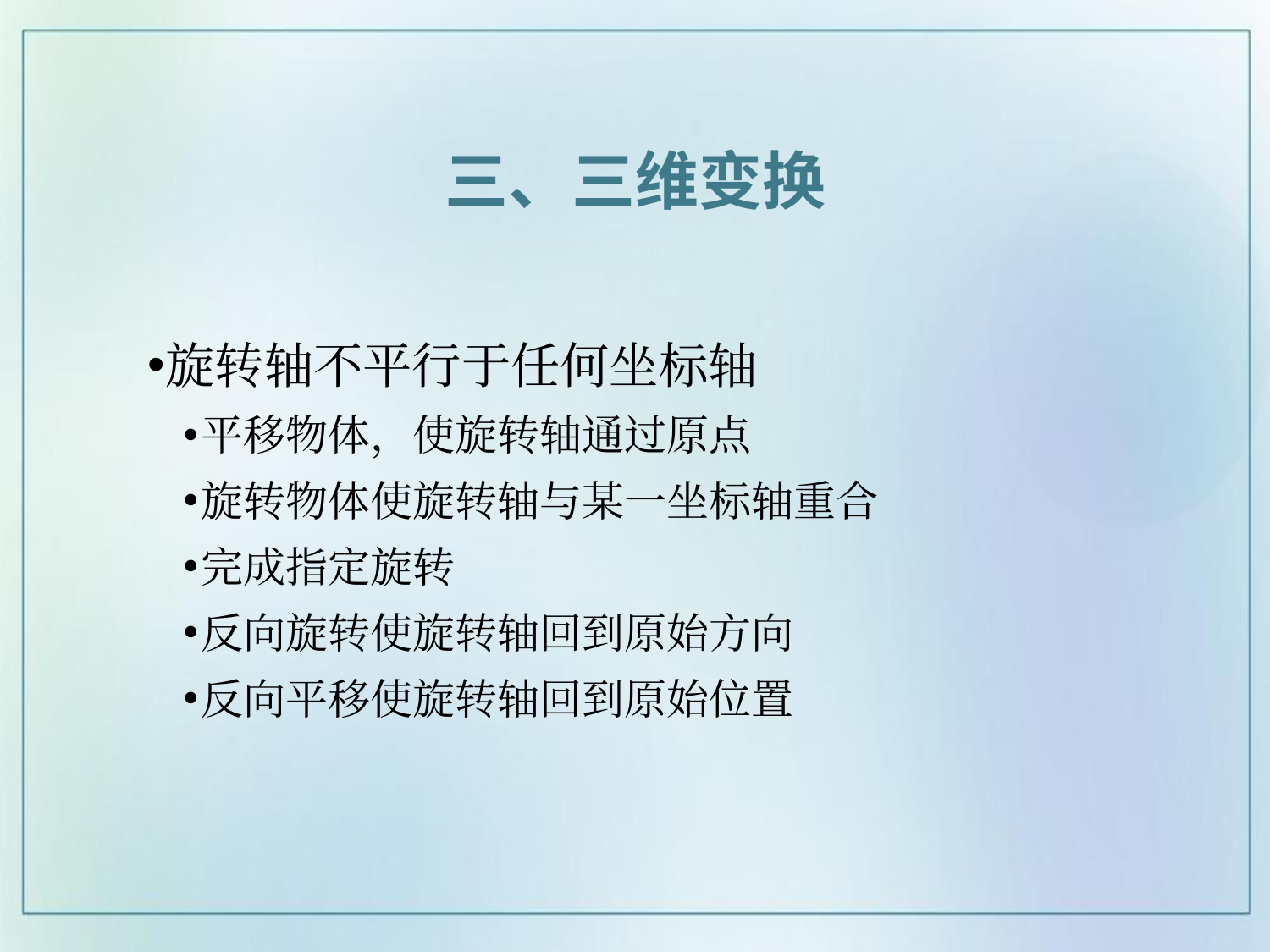

三、三维变换
旋转轴不平行于任何坐标轴
平移物体，使旋转轴通过原点
旋转物体使旋转轴与某一坐标轴重合
完成指定旋转
反向旋转使旋转轴回到原始方向
反向平移使旋转轴回到原始位置